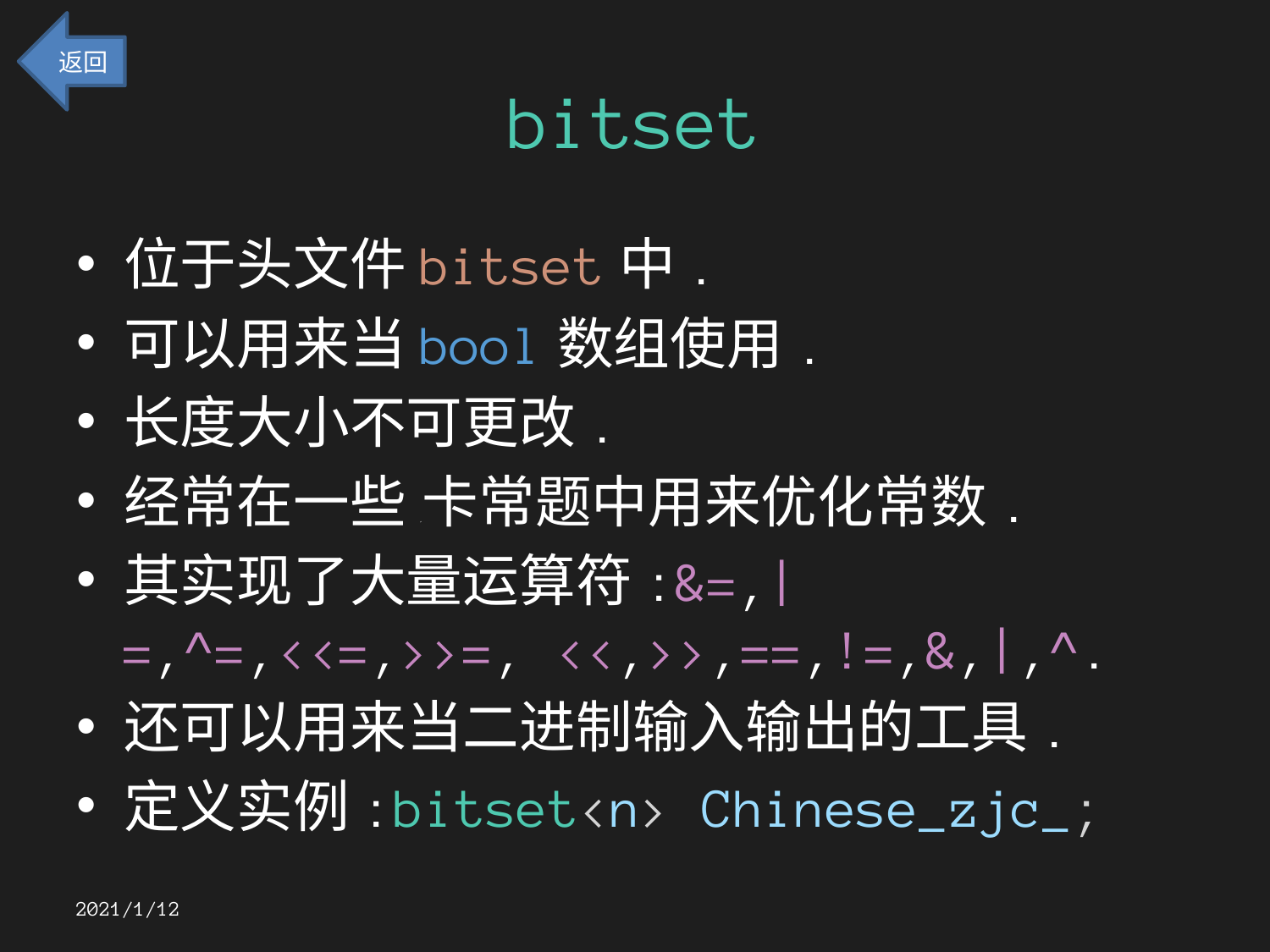

返回
# bitset
位于头文件bitset中.
可以用来当bool数组使用.
长度大小不可更改.
经常在一些gb卡常题中用来优化常数.
其实现了大量运算符:&=,|=,^=,<<=,>>=, <<,>>,==,!=,&,|,^.
还可以用来当二进制输入输出的工具.
定义实例:bitset<n> Chinese_zjc_;
2021/1/12